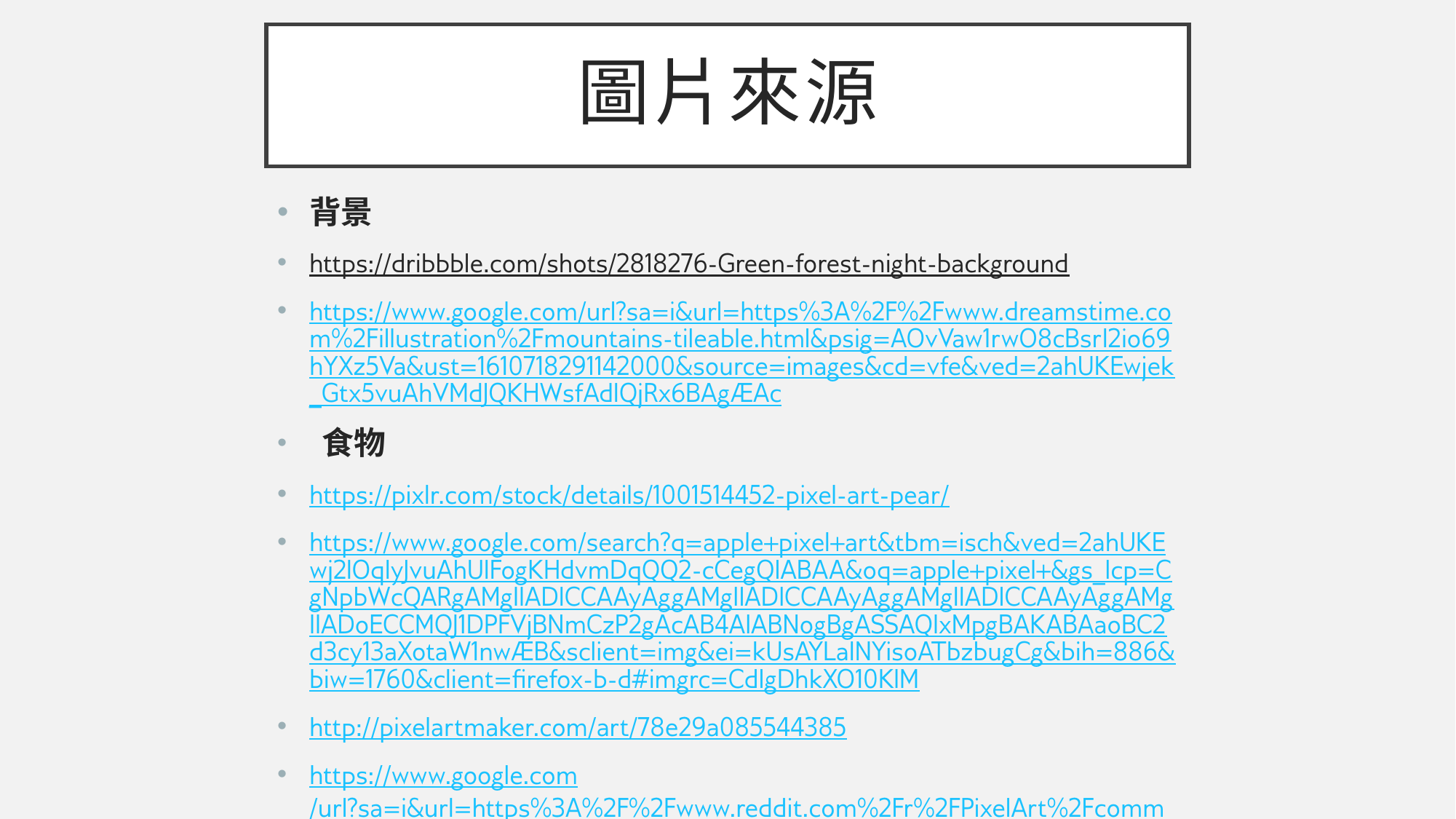

# 圖片來源
背景
https://dribbble.com/shots/2818276-Green-forest-night-background
https://www.google.com/url?sa=i&url=https%3A%2F%2Fwww.dreamstime.com%2Fillustration%2Fmountains-tileable.html&psig=AOvVaw1rwO8cBsrI2io69hYXz5Va&ust=1610718291142000&source=images&cd=vfe&ved=2ahUKEwjek_Gtx5vuAhVMdJQKHWsfAdIQjRx6BAgAEAc
 食物
https://pixlr.com/stock/details/1001514452-pixel-art-pear/
https://www.google.com/search?q=apple+pixel+art&tbm=isch&ved=2ahUKEwj2lOqIyJvuAhUIFogKHdvmDqQQ2-cCegQIABAA&oq=apple+pixel+&gs_lcp=CgNpbWcQARgAMgIIADICCAAyAggAMgIIADICCAAyAggAMgIIADICCAAyAggAMgIIADoECCMQJ1DPFVjBNmCzP2gAcAB4AIABNogBgASSAQIxMpgBAKABAaoBC2d3cy13aXotaW1nwAEB&sclient=img&ei=kUsAYLaINYisoATbzbugCg&bih=886&biw=1760&client=firefox-b-d#imgrc=CdIgDhkXO10KlM
http://pixelartmaker.com/art/78e29a085544385
https://www.google.com/url?sa=i&url=https%3A%2F%2Fwww.reddit.com%2Fr%2FPixelArt%2Fcomments%2F6tqz36%2Focnewbiebanana_pixel_art%2F&psig=AOvVaw12DRgTMipJIrHBOyxfRK6P&ust=1610718536895000&source=images&cd=vfe&ved=0CAMQjB1qFwoTCND8qaTIm-4CFQAAAAAdAAAAABAO